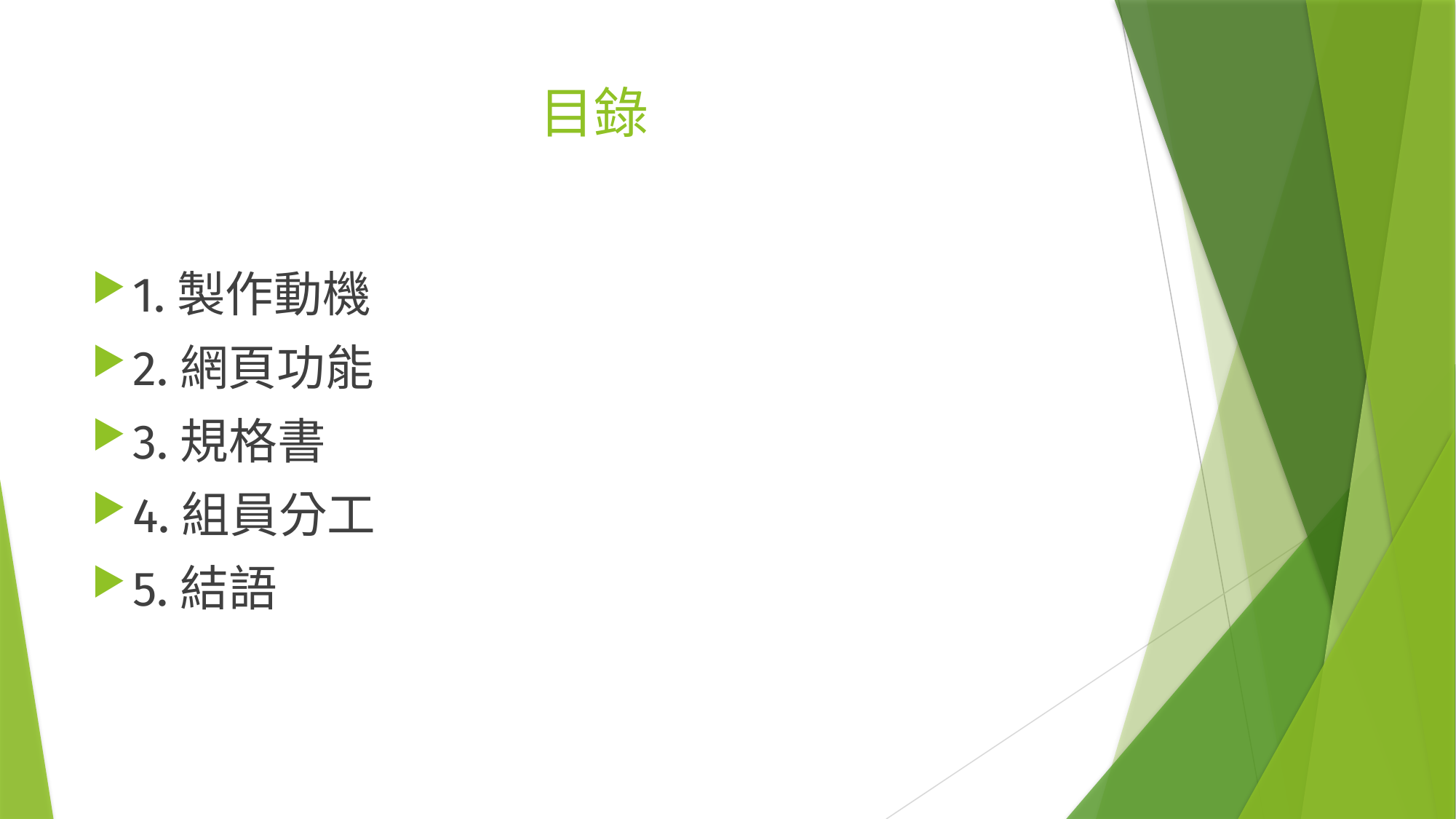

# 目錄
1.製作動機
2.網頁功能
3.規格書
4.組員分工
5.結語